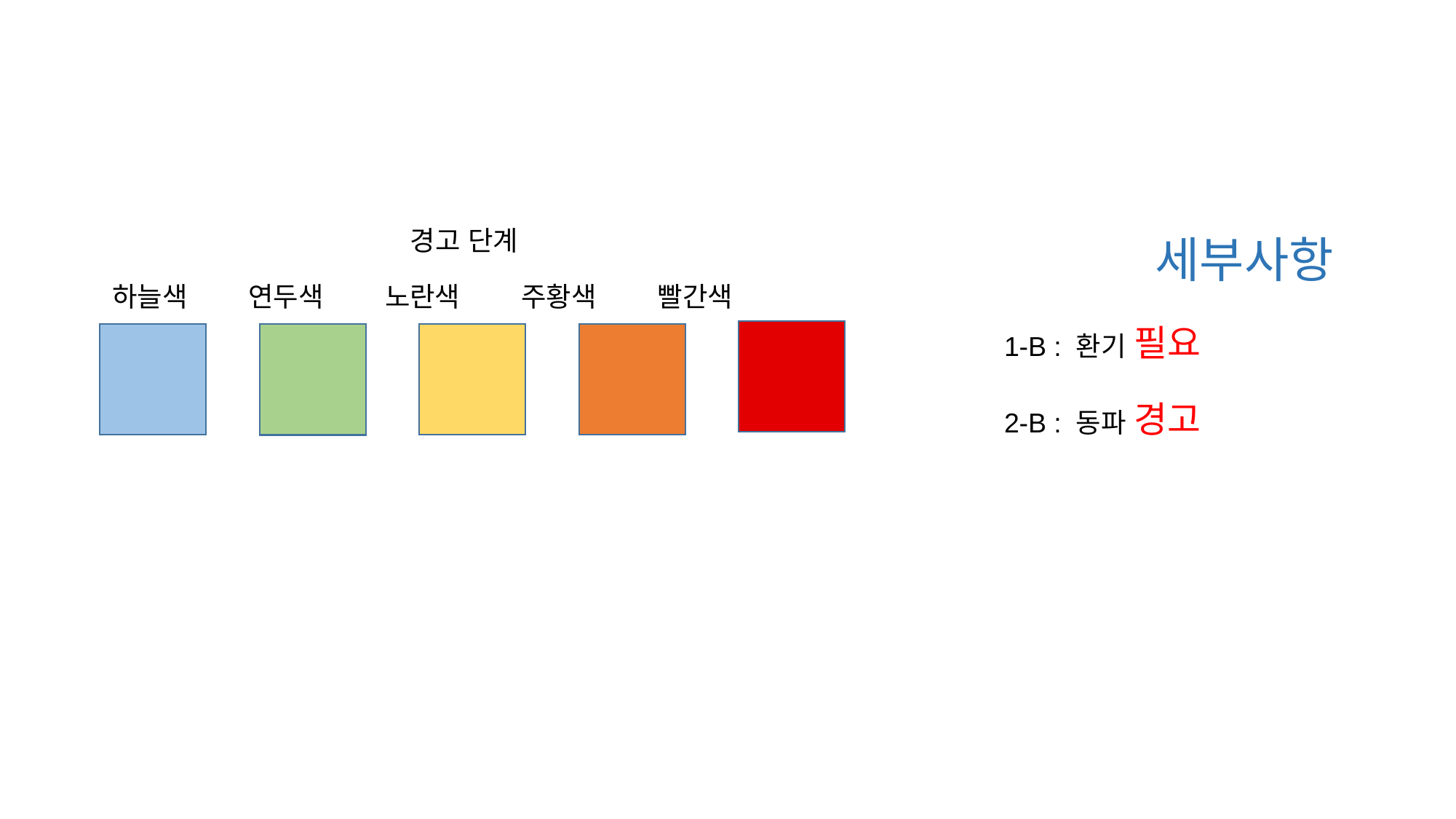

경고 단계
세부사항

1-B : 환기 필요

2-B : 동파 경고
하늘색        연두색        노란색        주황색        빨간색